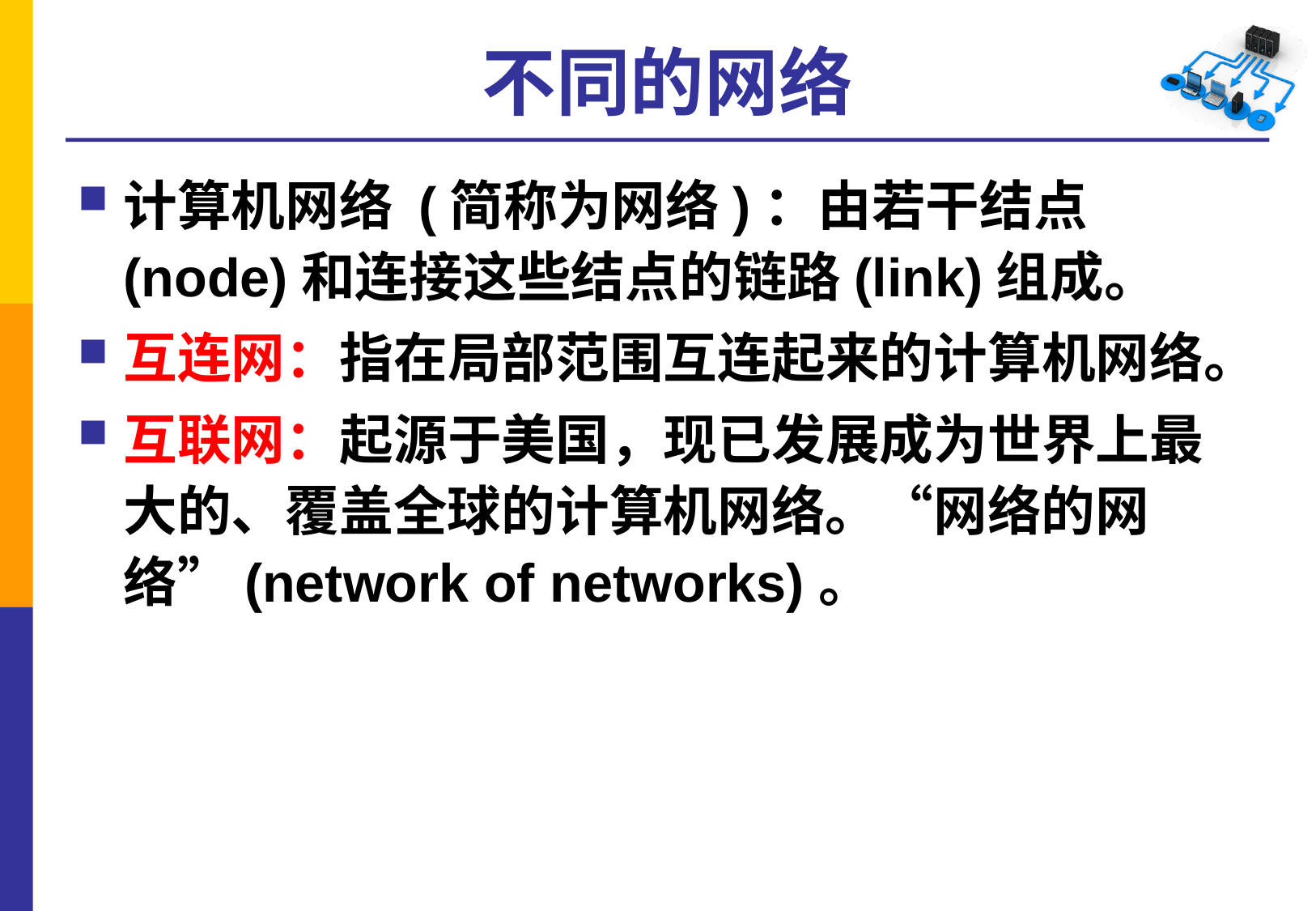

# 不同的网络
计算机网络 (简称为网络)：由若干结点(node)和连接这些结点的链路(link)组成。
互连网：指在局部范围互连起来的计算机网络。
互联网：起源于美国，现已发展成为世界上最大的、覆盖全球的计算机网络。“网络的网络”(network of networks)。